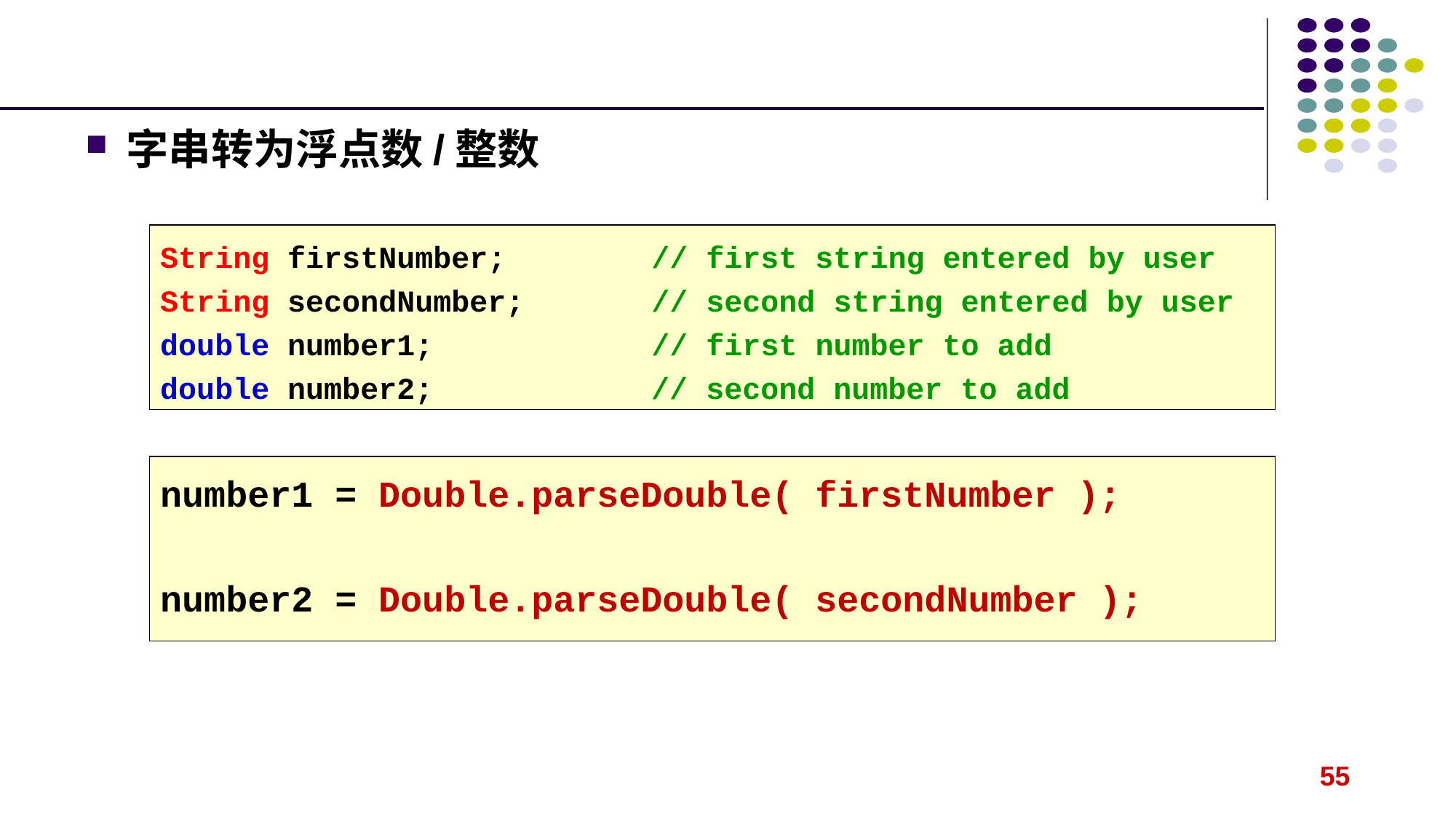

#
字串转为浮点数/整数
String firstNumber;        // first string entered by user
String secondNumber;       // second string entered by user
double number1;            // first number to add
double number2;            // second number to add
number1 = Double.parseDouble( firstNumber );

number2 = Double.parseDouble( secondNumber );